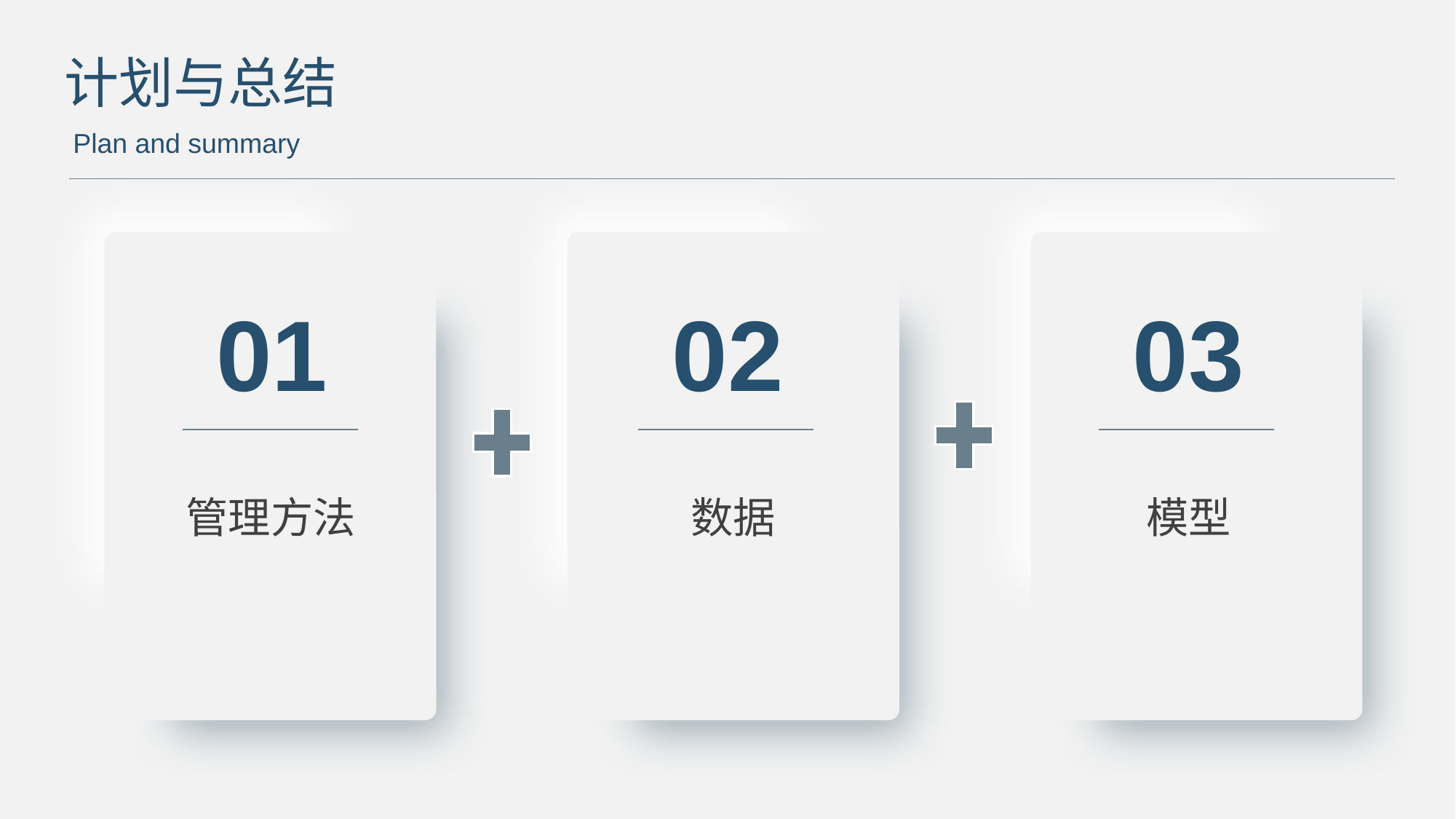

计划与总结
Plan and summary

01
02
03

管理方法

数据

模型